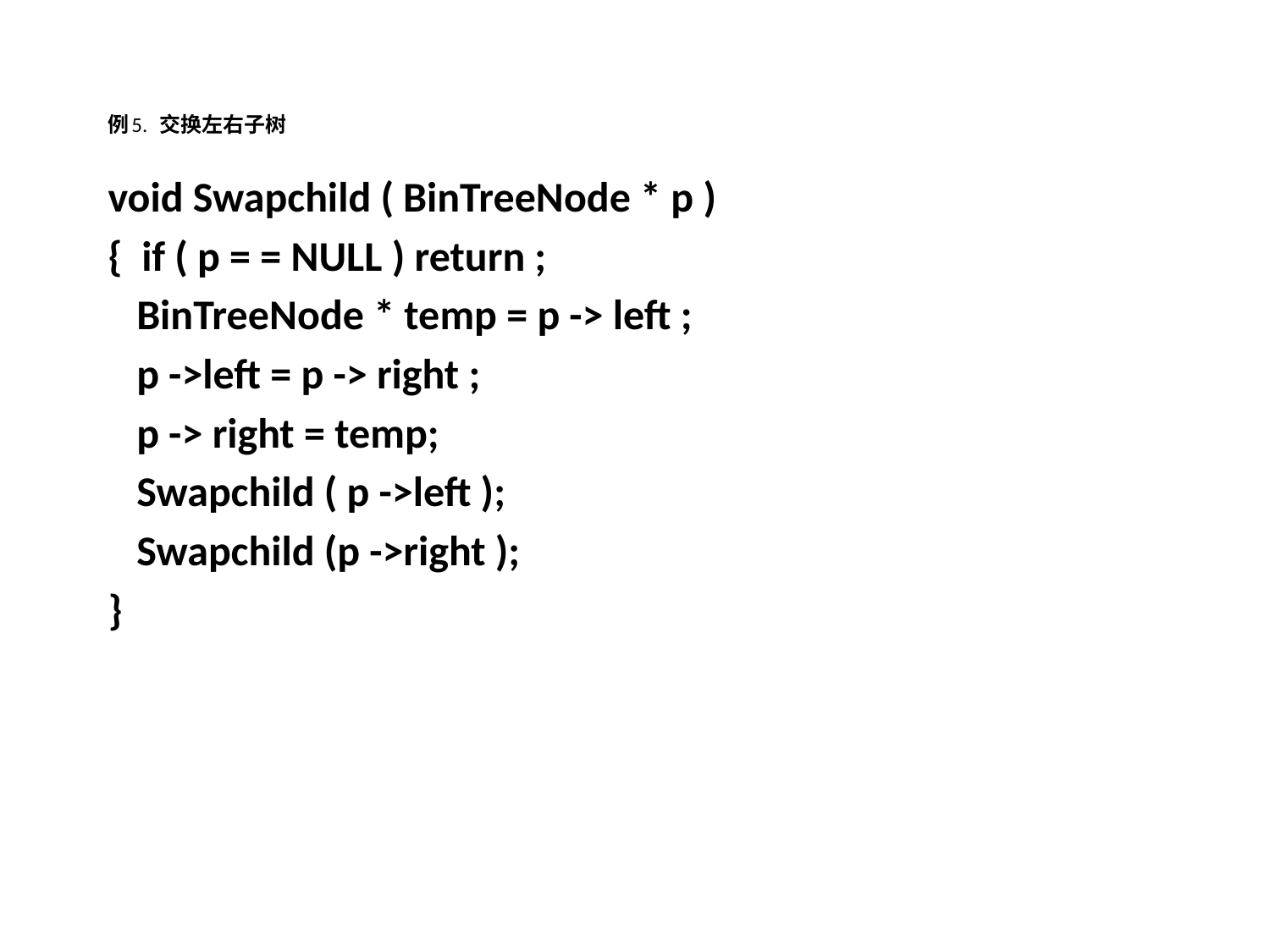

# 例5.  交换左右子树
void Swapchild ( BinTreeNode * p )
{  if ( p = = NULL ) return ;
   BinTreeNode * temp = p -> left ;
   p ->left = p -> right ;
   p -> right = temp;
   Swapchild ( p ->left );
   Swapchild (p ->right );
}